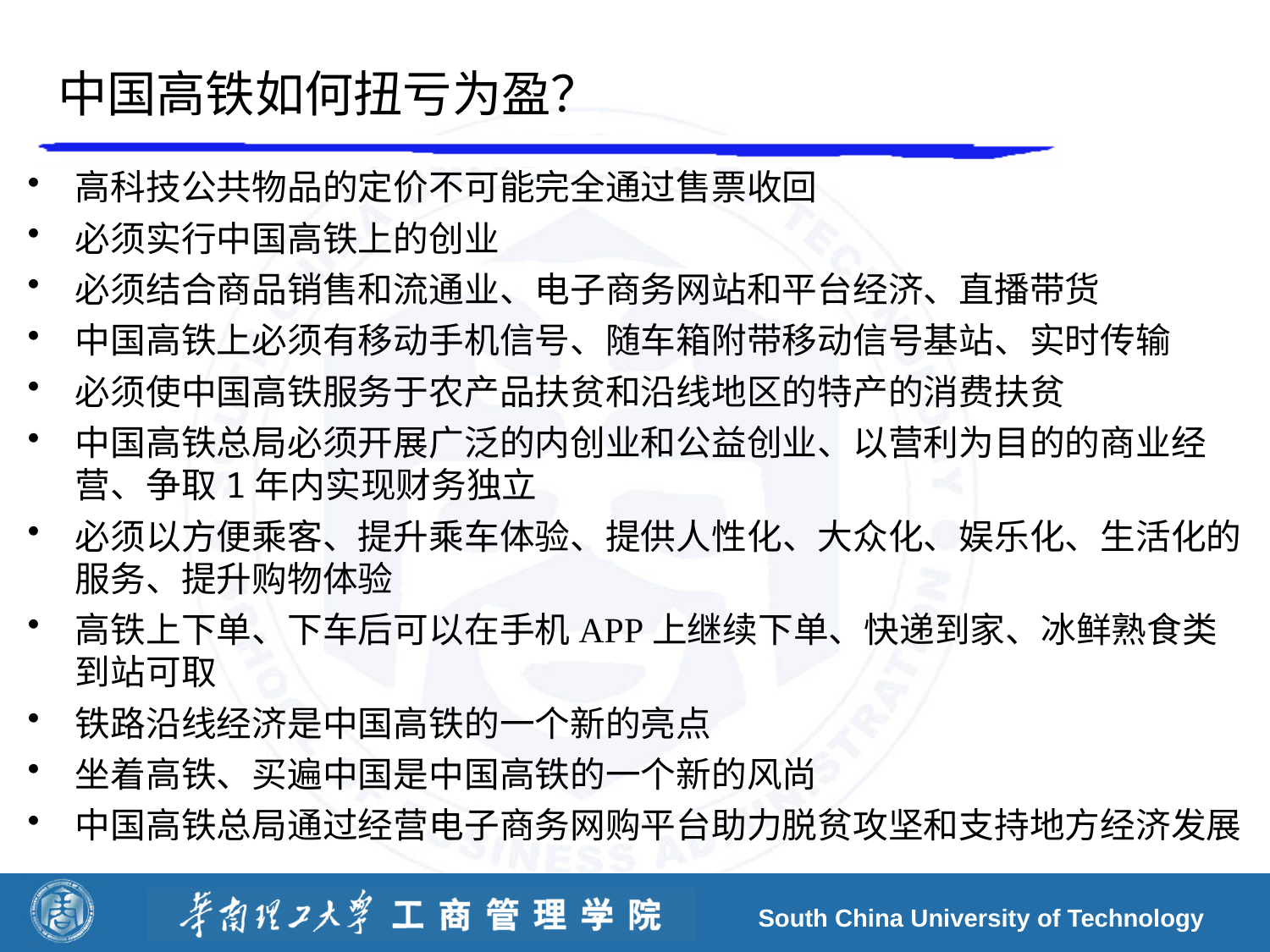

# 中国高铁如何扭亏为盈？
高科技公共物品的定价不可能完全通过售票收回
必须实行中国高铁上的创业
必须结合商品销售和流通业、电子商务网站和平台经济、直播带货
中国高铁上必须有移动手机信号、随车箱附带移动信号基站、实时传输
必须使中国高铁服务于农产品扶贫和沿线地区的特产的消费扶贫
中国高铁总局必须开展广泛的内创业和公益创业、以营利为目的的商业经营、争取1年内实现财务独立
必须以方便乘客、提升乘车体验、提供人性化、大众化、娱乐化、生活化的服务、提升购物体验
高铁上下单、下车后可以在手机APP上继续下单、快递到家、冰鲜熟食类到站可取
铁路沿线经济是中国高铁的一个新的亮点
坐着高铁、买遍中国是中国高铁的一个新的风尚
中国高铁总局通过经营电子商务网购平台助力脱贫攻坚和支持地方经济发展
South China University of Technology